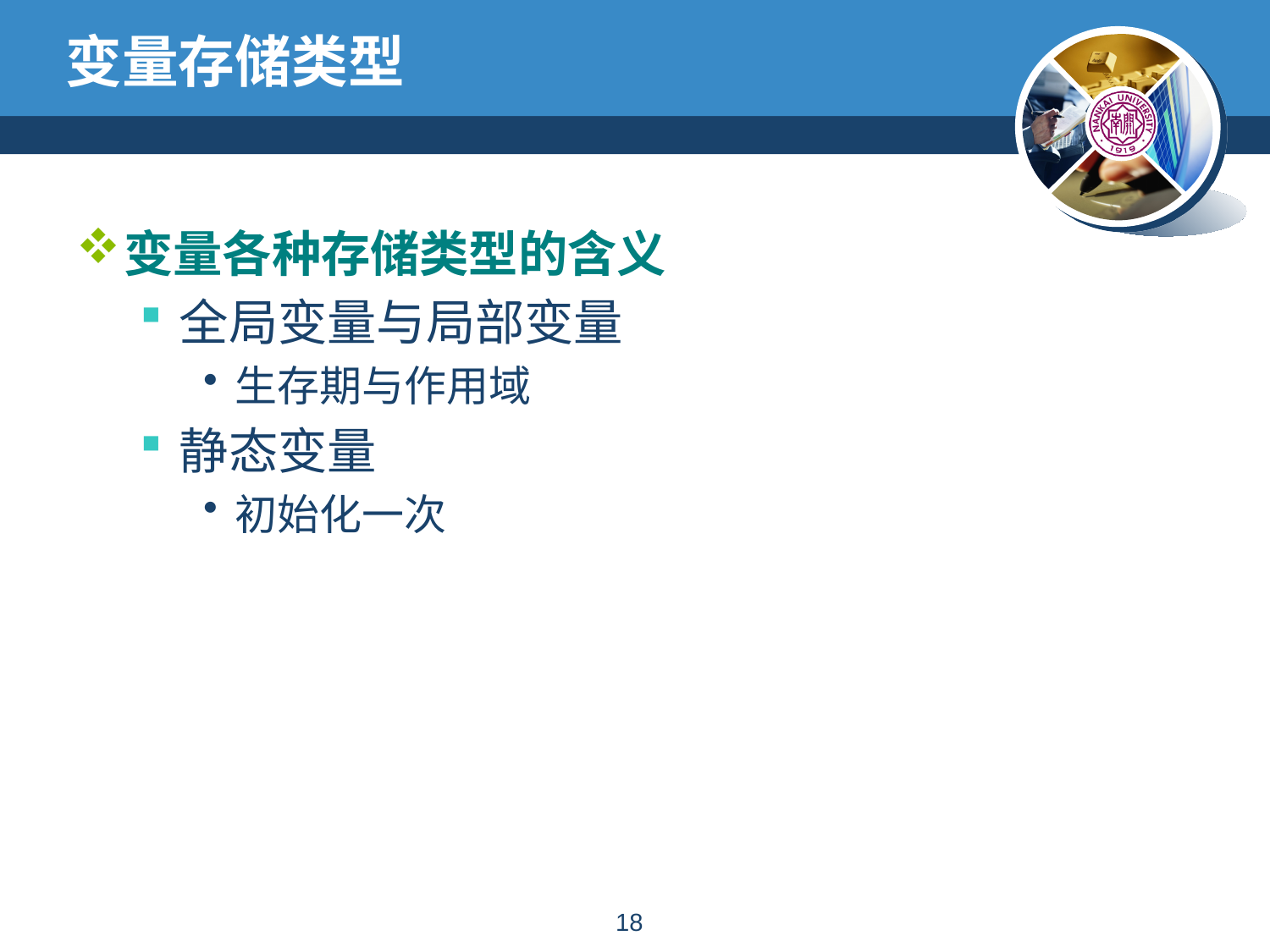

# 变量存储类型
变量各种存储类型的含义
全局变量与局部变量
生存期与作用域
静态变量
初始化一次

18